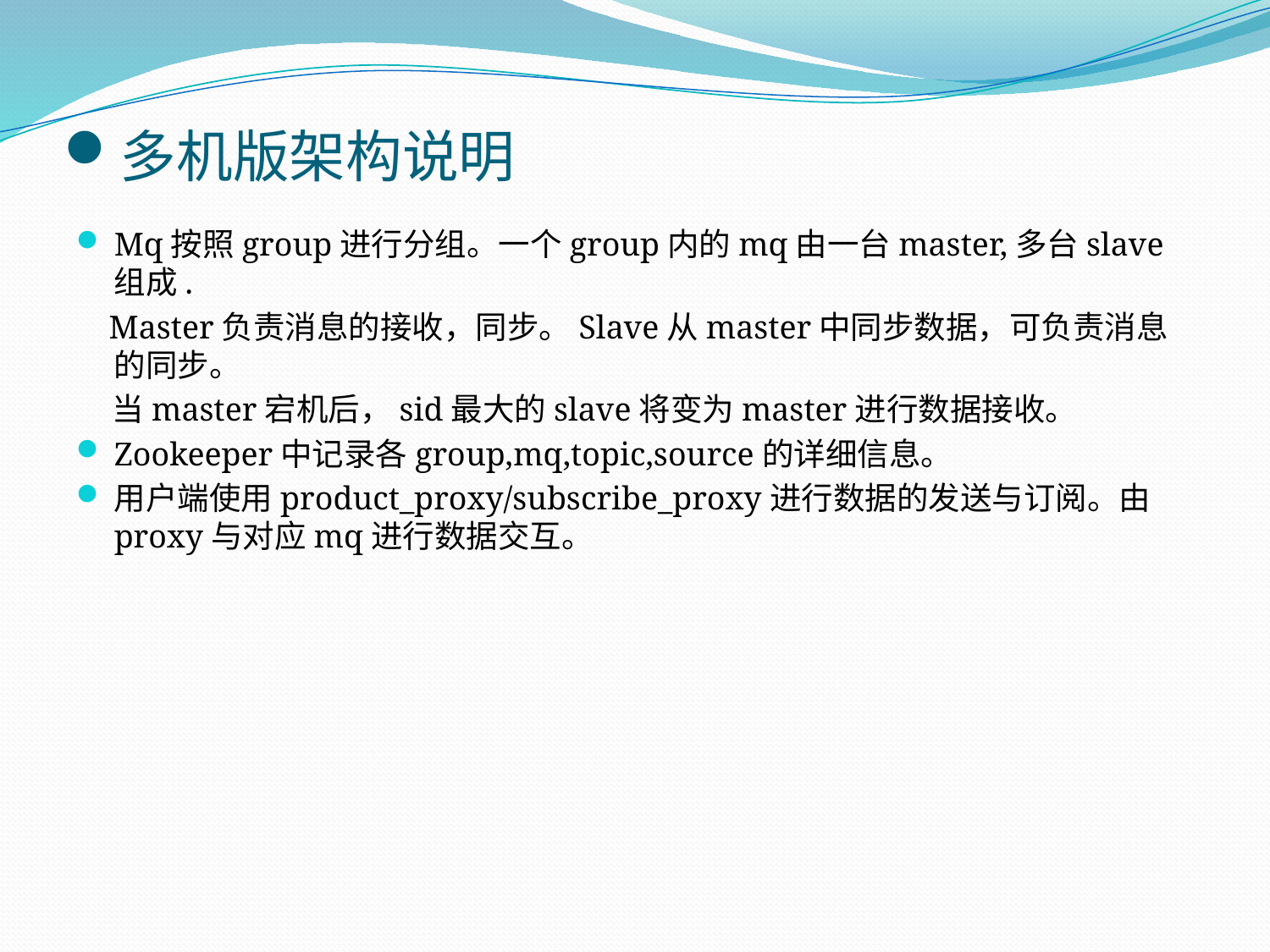

# 多机版架构说明
Mq按照group进行分组。一个group内的mq由一台master,多台slave组成.
    Master负责消息的接收，同步。Slave从master中同步数据，可负责消息的同步。
    当master宕机后，sid最大的slave将变为master进行数据接收。
Zookeeper中记录各group,mq,topic,source的详细信息。
用户端使用product_proxy/subscribe_proxy进行数据的发送与订阅。由proxy与对应mq进行数据交互。